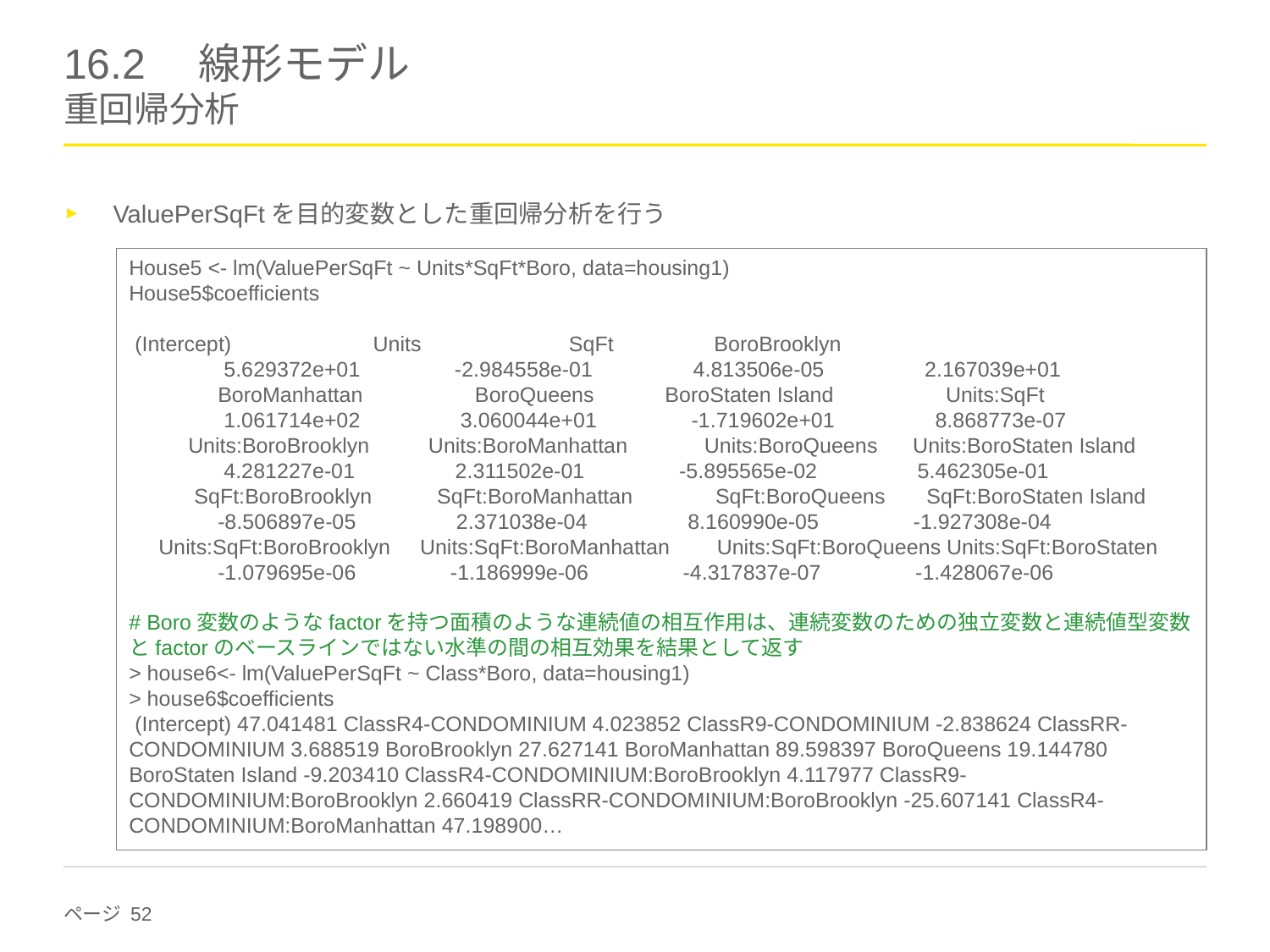

# 16.2　線形モデル 重回帰分析
ValuePerSqFtを目的変数とした重回帰分析を行う
House5 <- lm(ValuePerSqFt ~ Units*SqFt*Boro, data=housing1)
House5$coefficients

 (Intercept)                        Units                         SqFt                 BoroBrooklyn
                5.629372e+01                -2.984558e-01                 4.813506e-05                 2.167039e+01
               BoroManhattan                   BoroQueens            BoroStaten Island                   Units:SqFt
                1.061714e+02                 3.060044e+01                -1.719602e+01                 8.868773e-07
          Units:BoroBrooklyn          Units:BoroManhattan             Units:BoroQueens      Units:BoroStaten Island
                4.281227e-01                 2.311502e-01                -5.895565e-02                 5.462305e-01
           SqFt:BoroBrooklyn           SqFt:BoroManhattan              SqFt:BoroQueens       SqFt:BoroStaten Island
               -8.506897e-05                 2.371038e-04                 8.160990e-05                -1.927308e-04
     Units:SqFt:BoroBrooklyn     Units:SqFt:BoroManhattan        Units:SqFt:BoroQueens Units:SqFt:BoroStaten
               -1.079695e-06                -1.186999e-06                -4.317837e-07                -1.428067e-06

# Boro変数のようなfactorを持つ面積のような連続値の相互作用は、連続変数のための独立変数と連続値型変数とfactorのベースラインではない水準の間の相互効果を結果として返す
> house6<- lm(ValuePerSqFt ~ Class*Boro, data=housing1)
> house6$coefficients
 (Intercept) 47.041481 ClassR4-CONDOMINIUM 4.023852 ClassR9-CONDOMINIUM -2.838624 ClassRR-CONDOMINIUM 3.688519 BoroBrooklyn 27.627141 BoroManhattan 89.598397 BoroQueens 19.144780 BoroStaten Island -9.203410 ClassR4-CONDOMINIUM:BoroBrooklyn 4.117977 ClassR9-CONDOMINIUM:BoroBrooklyn 2.660419 ClassRR-CONDOMINIUM:BoroBrooklyn -25.607141 ClassR4-CONDOMINIUM:BoroManhattan 47.198900…